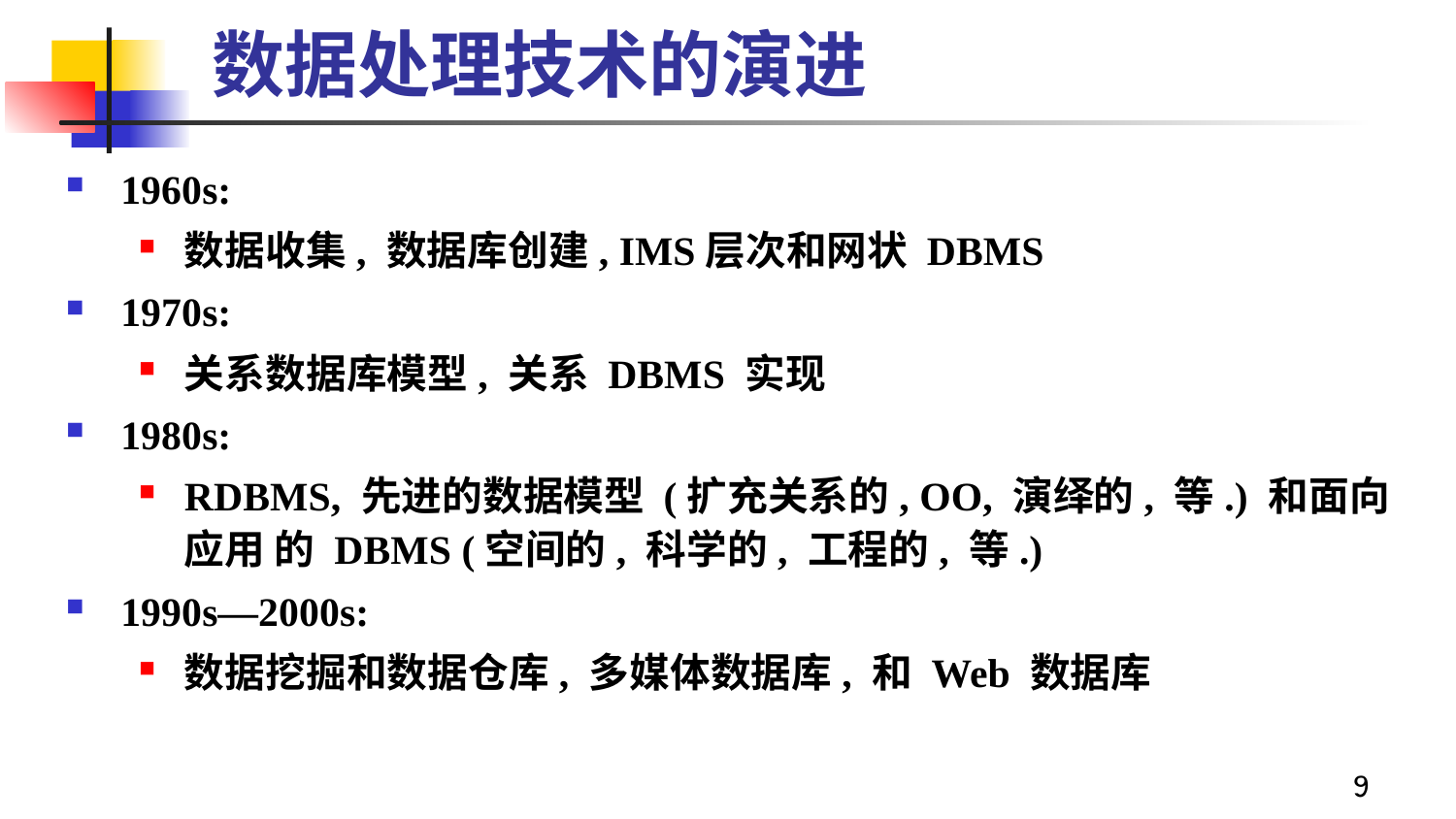

# 数据处理技术的演进
1960s:
数据收集, 数据库创建, IMS层次和网状 DBMS
1970s:
关系数据库模型, 关系 DBMS 实现
1980s:
RDBMS, 先进的数据模型 (扩充关系的, OO, 演绎的, 等.) 和面向应用 的 DBMS (空间的, 科学的, 工程的, 等.)
1990s—2000s:
数据挖掘和数据仓库, 多媒体数据库, 和 Web 数据库
9